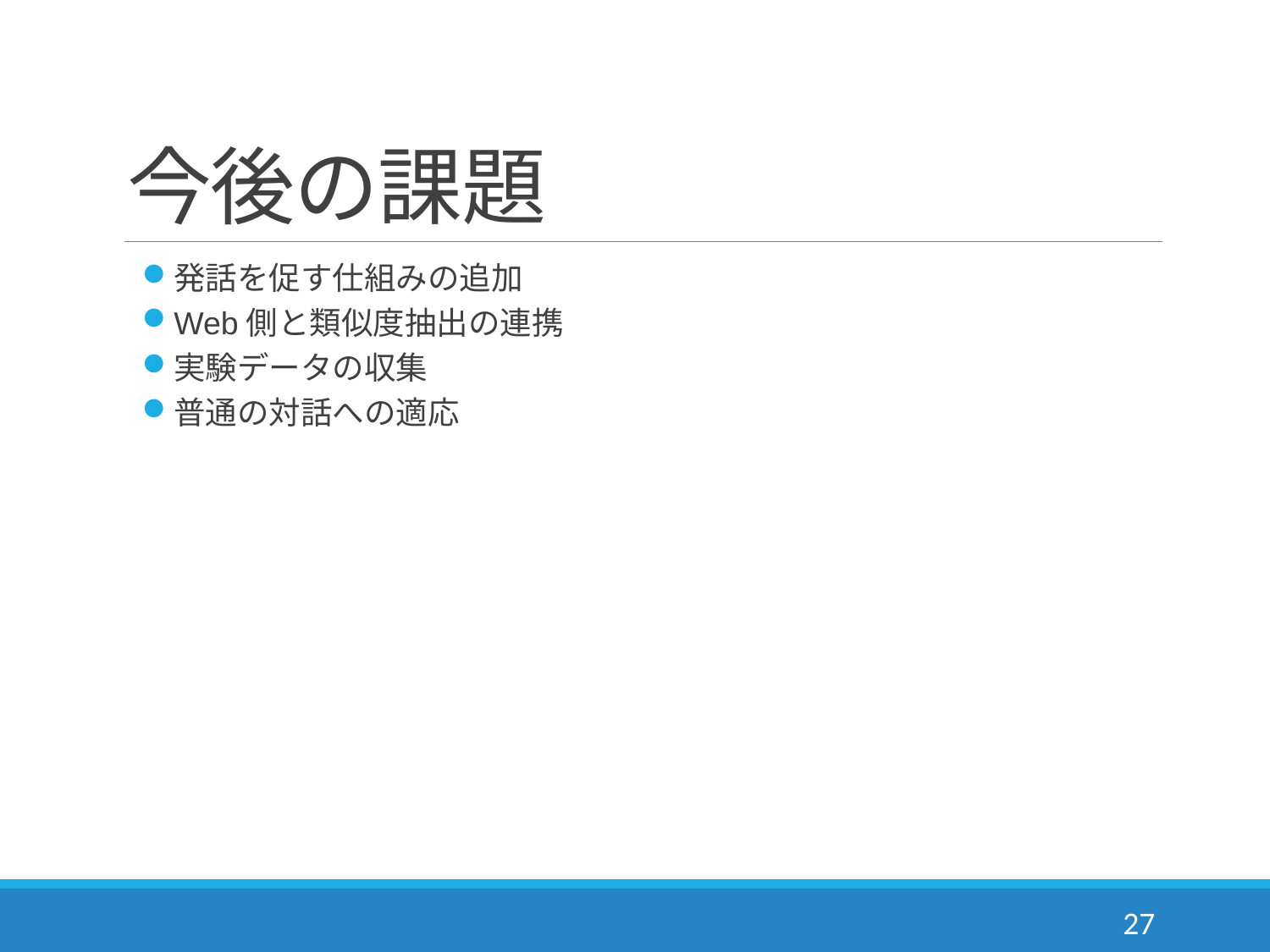

# 今後の課題
発話を促す仕組みの追加
Web側と類似度抽出の連携
実験データの収集
普通の対話への適応

27